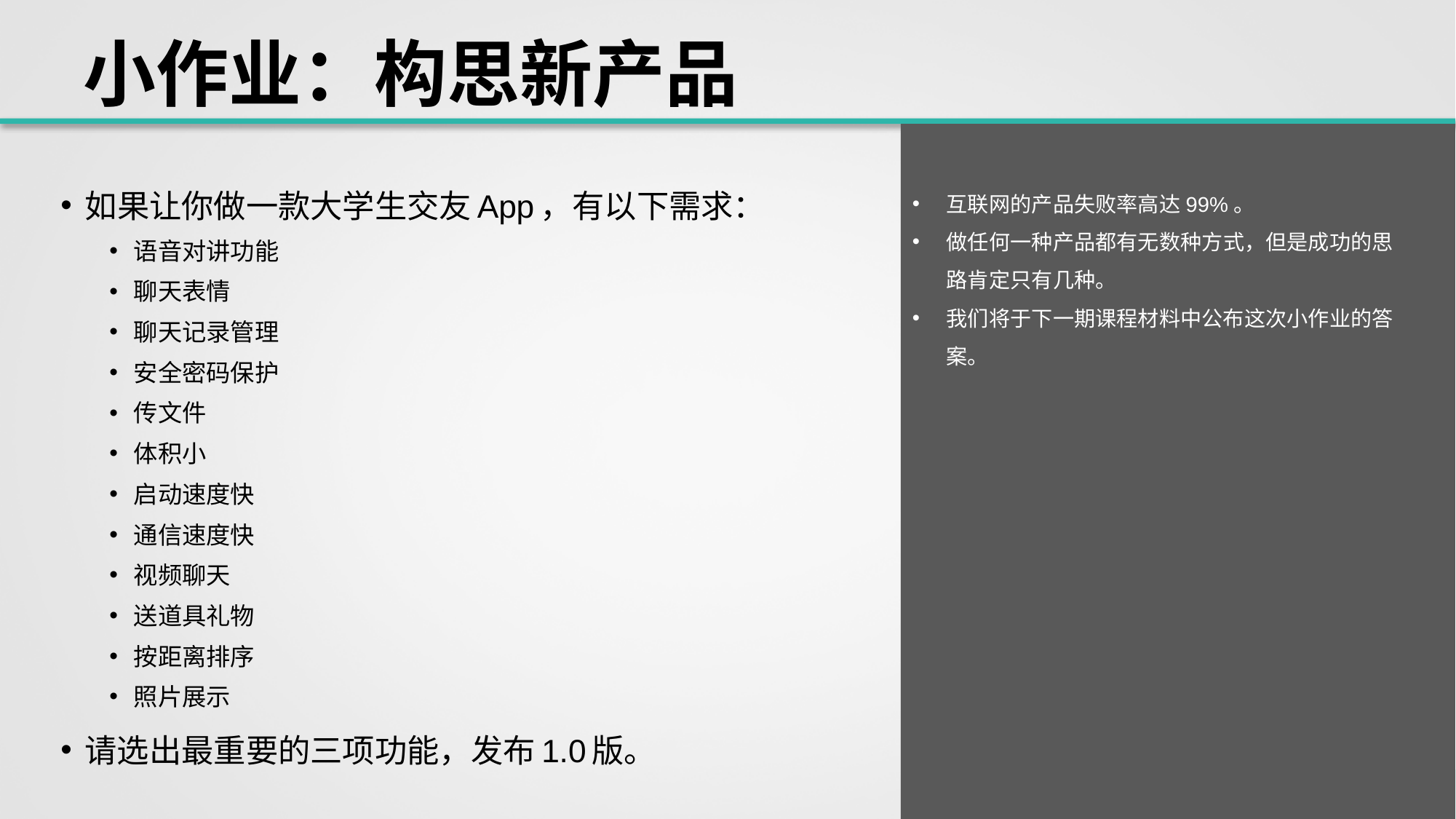

# 小作业：构思新产品

如果让你做一款大学生交友App，有以下需求：
语音对讲功能
聊天表情
聊天记录管理
安全密码保护
传文件
体积小
启动速度快
通信速度快
视频聊天
送道具礼物
按距离排序
照片展示
请选出最重要的三项功能，发布1.0版。
互联网的产品失败率高达99%。
做任何一种产品都有无数种方式，但是成功的思路肯定只有几种。
我们将于下一期课程材料中公布这次小作业的答案。